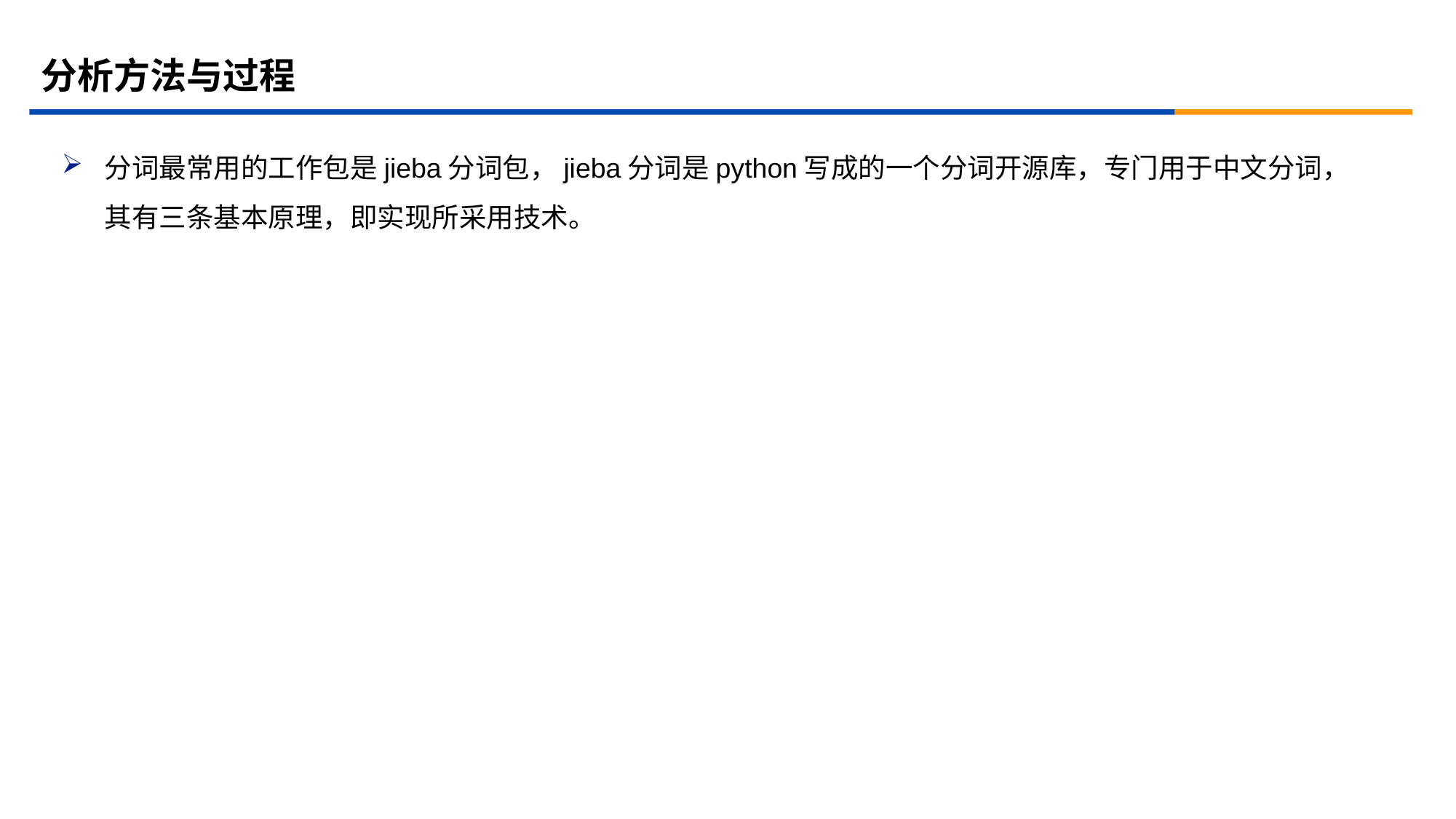

# 分析方法与过程
分词最常用的工作包是jieba分词包，jieba分词是python写成的一个分词开源库，专门用于中文分词，其有三条基本原理，即实现所采用技术。